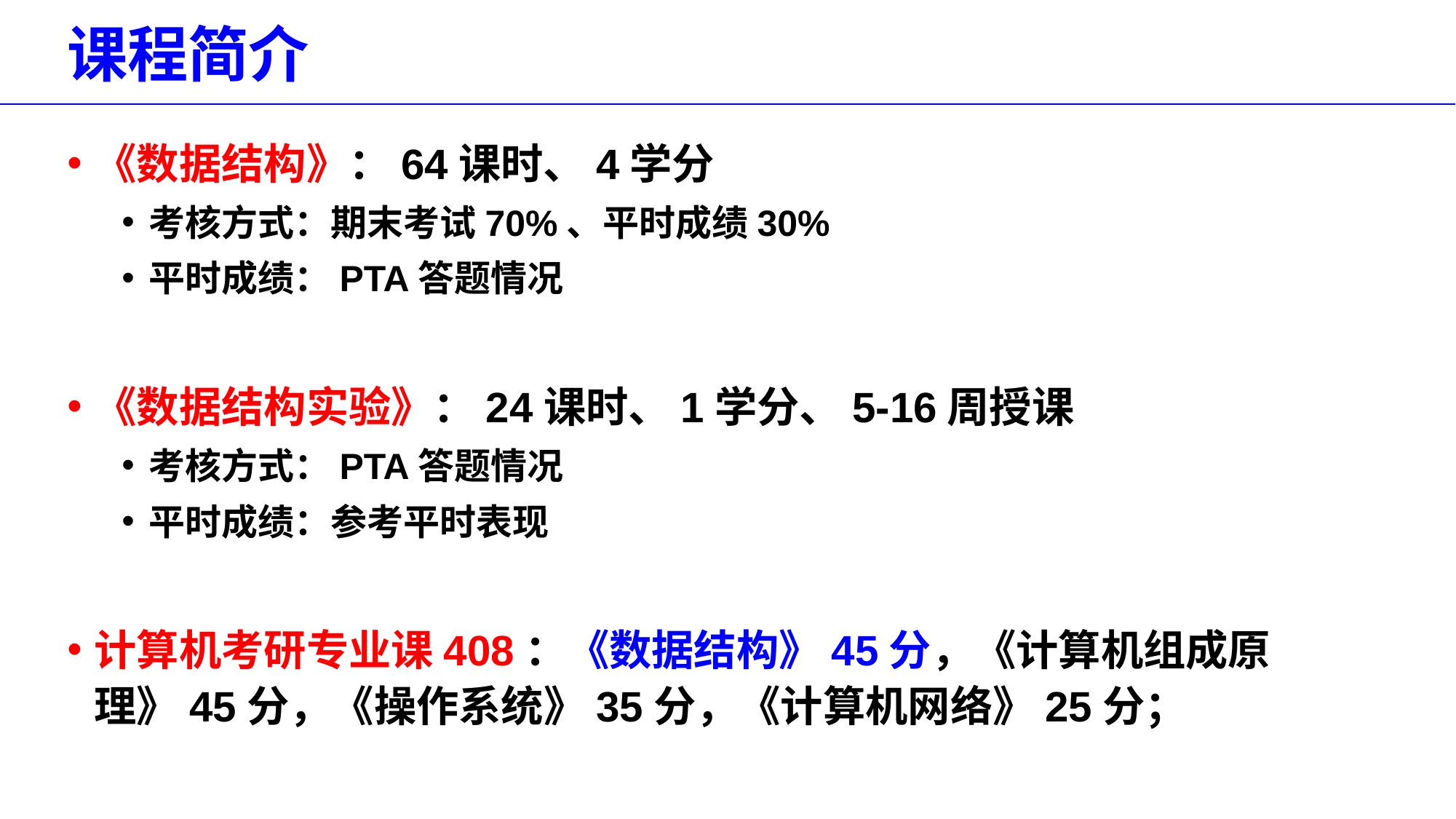

# 课程简介
《数据结构》：64课时、4学分
考核方式：期末考试70%、平时成绩30%
平时成绩：PTA答题情况

《数据结构实验》：24课时、1学分、5-16周授课
考核方式：PTA答题情况
平时成绩：参考平时表现

计算机考研专业课408：《数据结构》45分，《计算机组成原理》45分，《操作系统》35分，《计算机网络》25分；
3